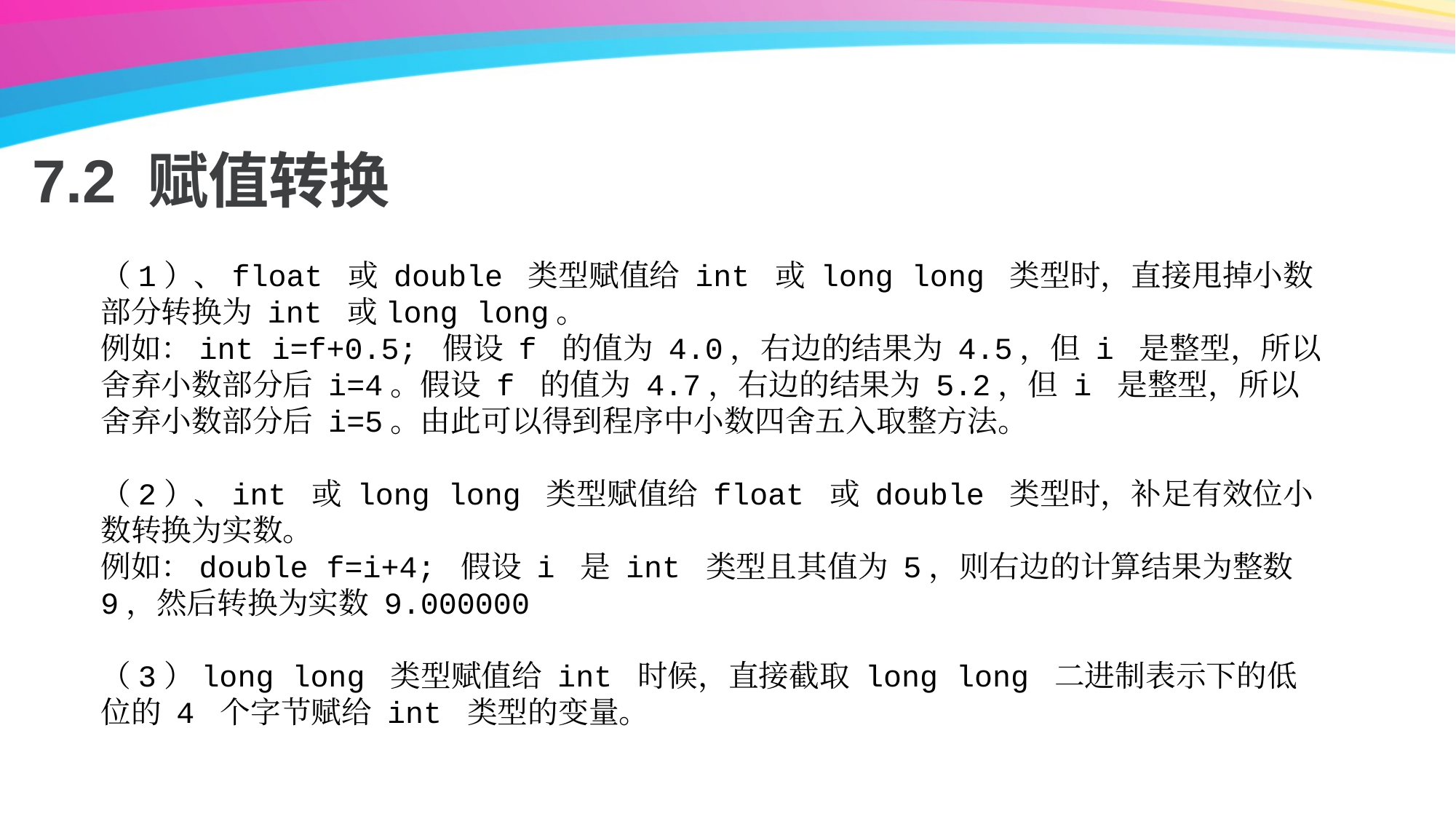

7.2 赋值转换
（1）、float 或 double 类型赋值给 int 或 long long 类型时，直接甩掉小数部分转换为 int 或long long。
例如：int i=f+0.5; 假设 f 的值为 4.0，右边的结果为 4.5，但 i 是整型，所以舍弃小数部分后 i=4。假设 f 的值为 4.7，右边的结果为 5.2，但 i 是整型，所以舍弃小数部分后 i=5。由此可以得到程序中小数四舍五入取整方法。
（2）、int 或 long long 类型赋值给 float 或 double 类型时，补足有效位小数转换为实数。
例如：double f=i+4; 假设 i 是 int 类型且其值为 5，则右边的计算结果为整数 9，然后转换为实数 9.000000
（3）long long 类型赋值给 int 时候，直接截取 long long 二进制表示下的低位的 4 个字节赋给 int 类型的变量。